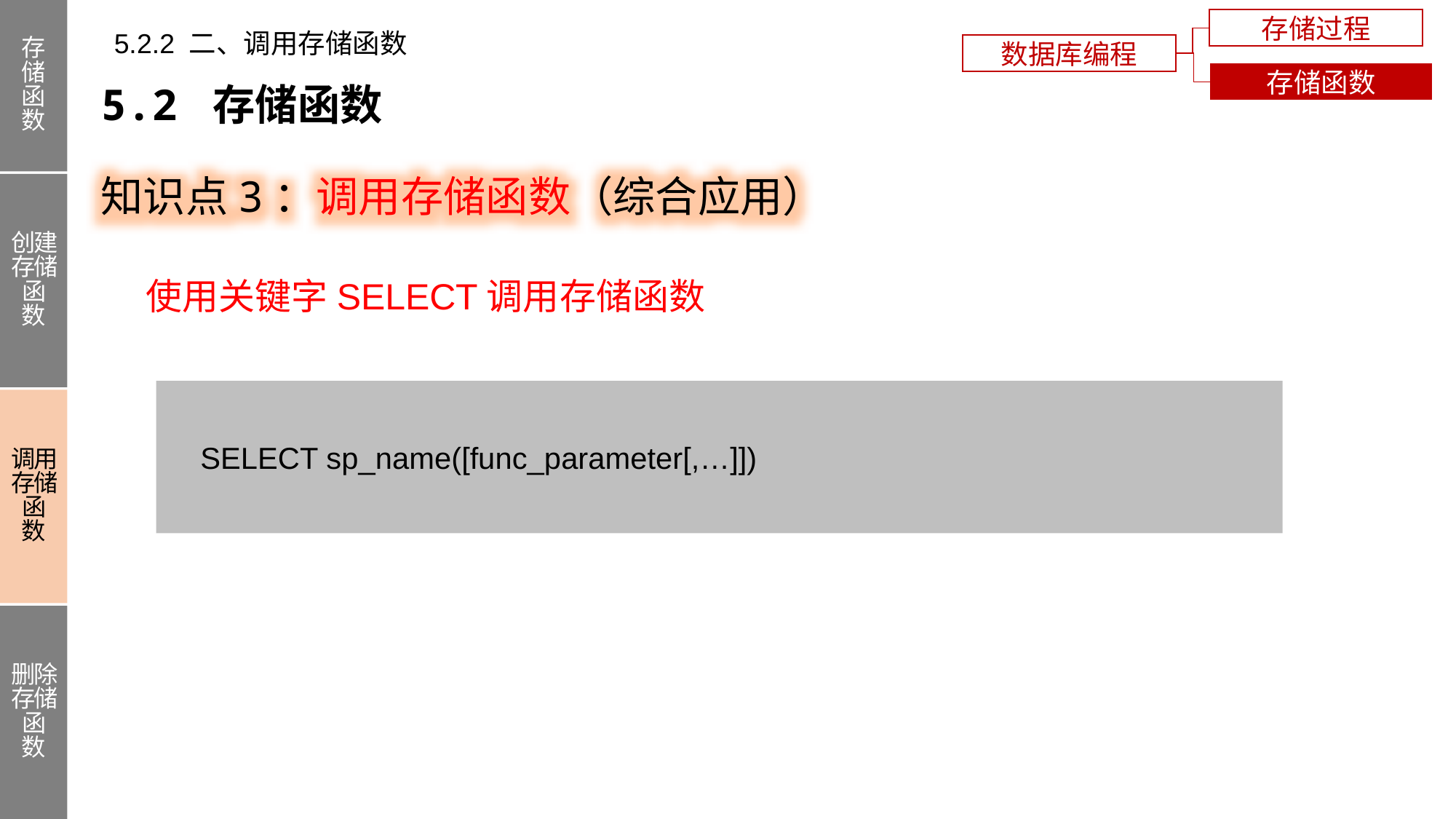

存储函数
创建存储函数
调用存储函数
删除存储函数
存储过程
5.2.2 二、调用存储函数
数据库编程
存储函数
5.2 存储函数
知识点3：调用存储函数（综合应用）
使用关键字SELECT调用存储函数
    SELECT sp_name([func_parameter[,…]])